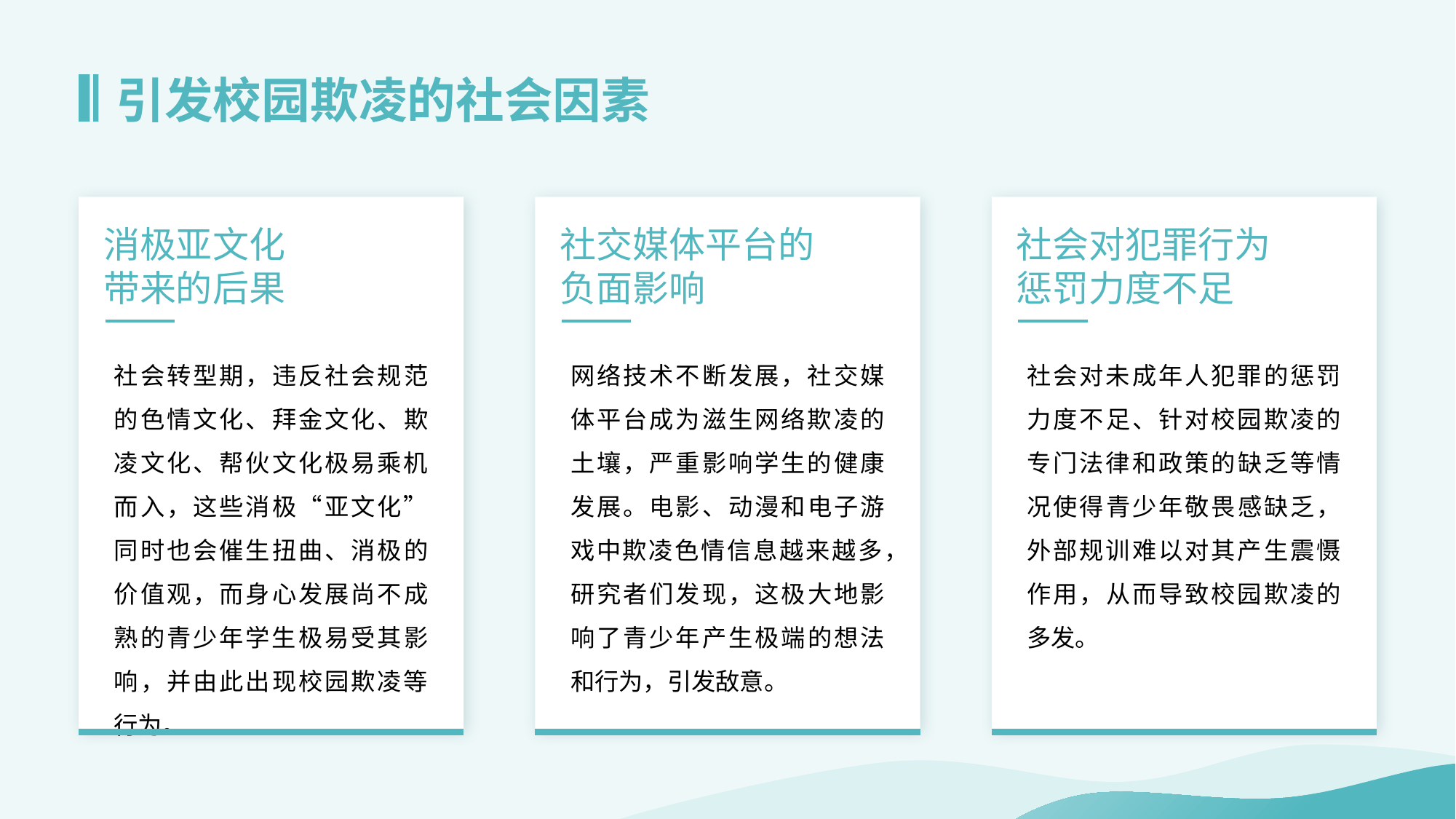

# 引发校园欺凌的社会因素

消极亚文化带来的后果
社会转型期，违反社会规范的色情文化、拜金文化、欺凌文化、帮伙文化极易乘机而入，这些消极“亚文化”同时也会催生扭曲、消极的价值观，而身心发展尚不成熟的青少年学生极易受其影响，并由此出现校园欺凌等行为。

社交媒体平台的负面影响
网络技术不断发展，社交媒体平台成为滋生网络欺凌的土壤，严重影响学生的健康发展。电影、动漫和电子游戏中欺凌色情信息越来越多，研究者们发现，这极大地影响了青少年产生极端的想法和行为，引发敌意。

社会对犯罪行为惩罚力度不足
社会对未成年人犯罪的惩罚力度不足、针对校园欺凌的专门法律和政策的缺乏等情况使得青少年敬畏感缺乏，外部规训难以对其产生震慑作用，从而导致校园欺凌的多发。